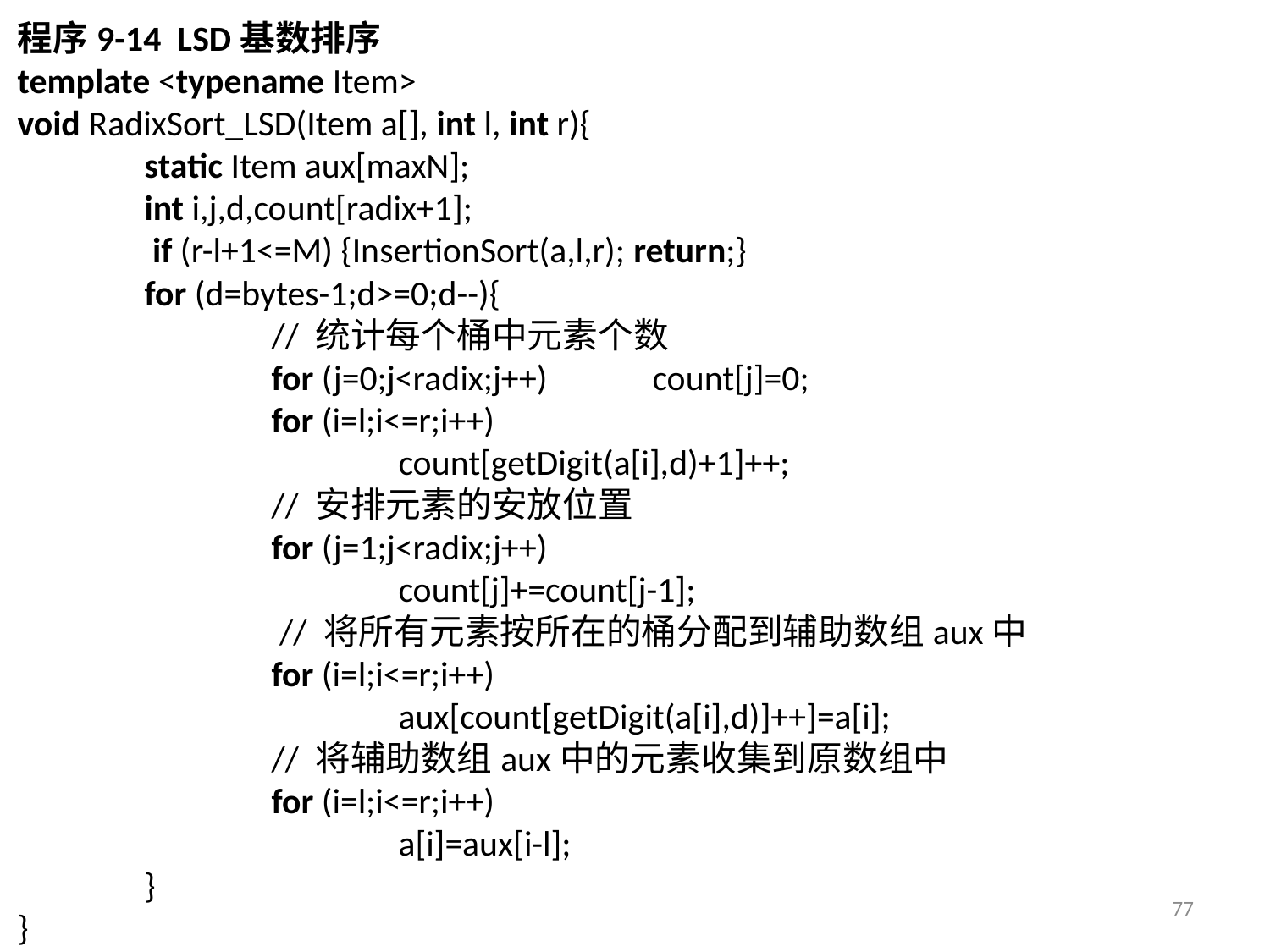

程序9-14  LSD基数排序
template <typename Item>
void RadixSort_LSD(Item a[], int l, int r){
	static Item aux[maxN];
	int i,j,d,count[radix+1];
 	 if (r-l+1<=M) {InsertionSort(a,l,r); return;}
	for (d=bytes-1;d>=0;d--){
		// 统计每个桶中元素个数
		for (j=0;j<radix;j++)	count[j]=0;
		for (i=l;i<=r;i++)
			count[getDigit(a[i],d)+1]++;
		// 安排元素的安放位置
		for (j=1;j<radix;j++)
			count[j]+=count[j-1];
     		 // 将所有元素按所在的桶分配到辅助数组aux中
		for (i=l;i<=r;i++)
			aux[count[getDigit(a[i],d)]++]=a[i];
		// 将辅助数组aux中的元素收集到原数组中
		for (i=l;i<=r;i++)
			a[i]=aux[i-l];
	}
}

77